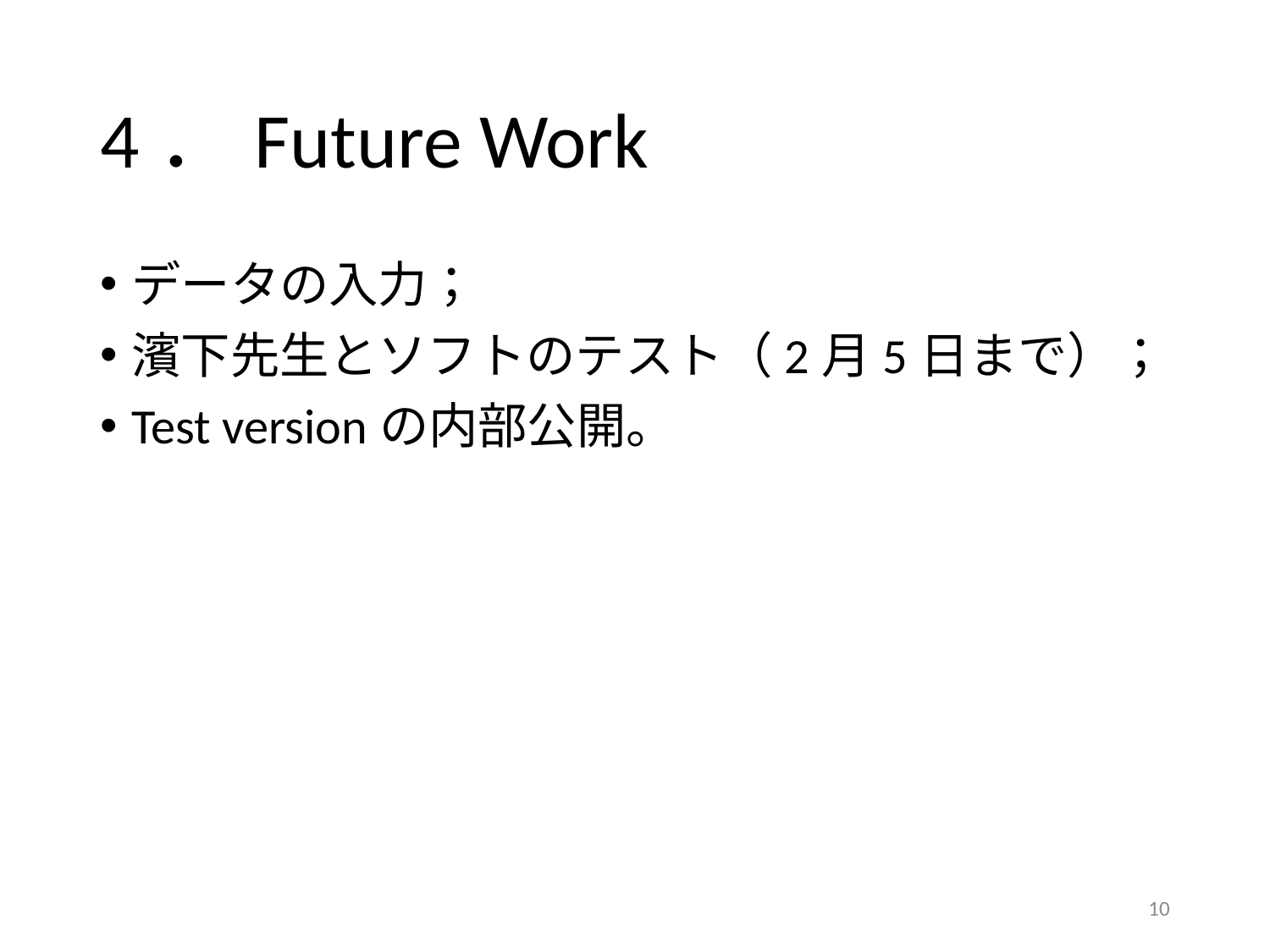

# 4．Future Work
データの入力；
濱下先生とソフトのテスト（2月5日まで）；
Test versionの内部公開。
10